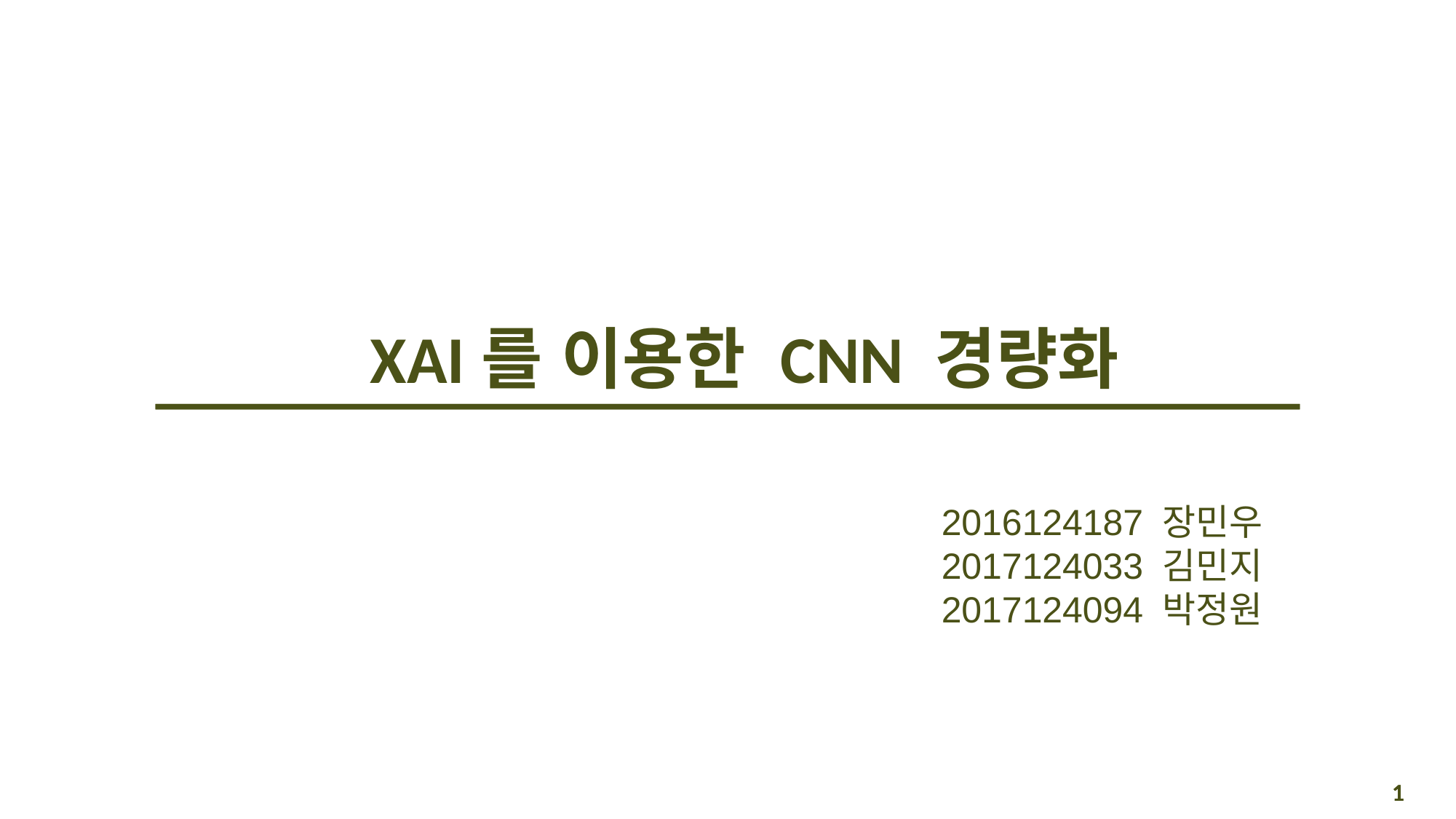

# XAI를 이용한 CNN 경량화

2016124187 장민우
2017124033 김민지
2017124094 박정원